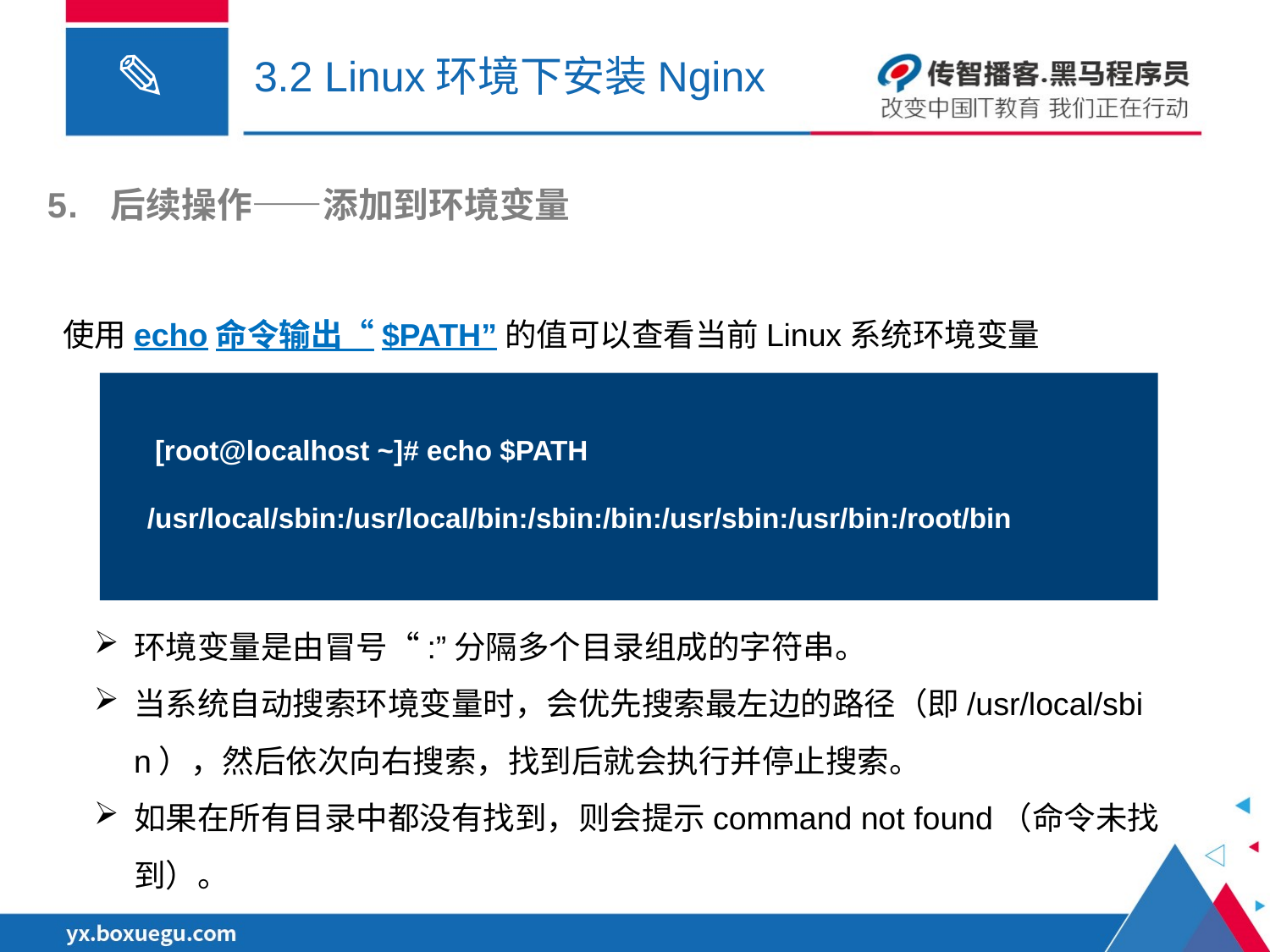

# 3.2 Linux环境下安装Nginx
后续操作——添加到环境变量
使用echo命令输出“$PATH”的值可以查看当前Linux系统环境变量

 [root@localhost ~]# echo $PATH
/usr/local/sbin:/usr/local/bin:/sbin:/bin:/usr/sbin:/usr/bin:/root/bin
环境变量是由冒号“:”分隔多个目录组成的字符串。
当系统自动搜索环境变量时，会优先搜索最左边的路径（即/usr/local/sbin），然后依次向右搜索，找到后就会执行并停止搜索。
如果在所有目录中都没有找到，则会提示command not found（命令未找到）。